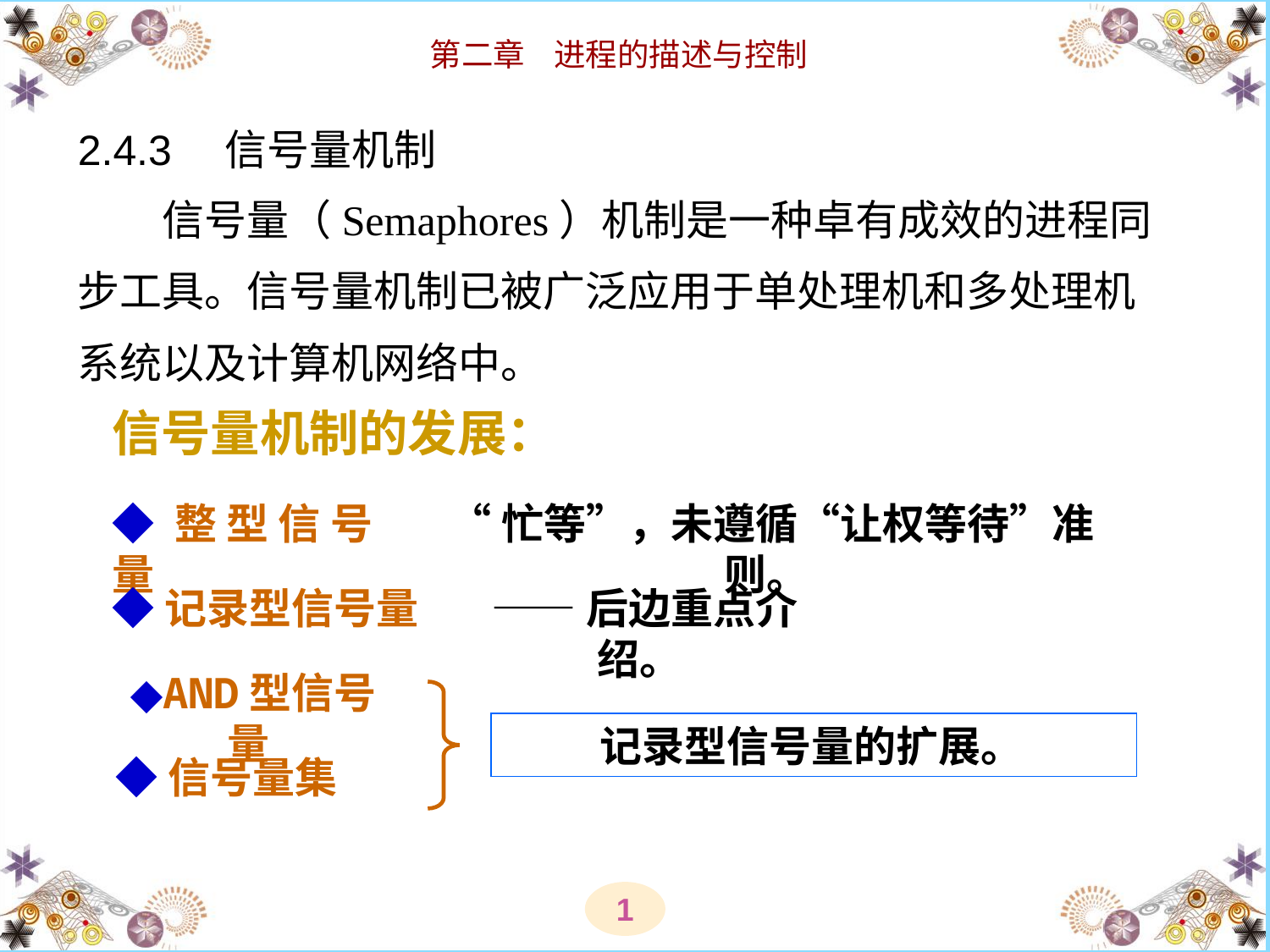

# 2.4.3　信号量机制 　　信号量（Semaphores）机制是一种卓有成效的进程同步工具。信号量机制已被广泛应用于单处理机和多处理机系统以及计算机网络中。
信号量机制的发展：
◆整型信号量
“忙等”，未遵循“让权等待”准则。
◆记录型信号量
——后边重点介绍。
◆AND型信号量

记录型信号量的扩展。
◆信号量集